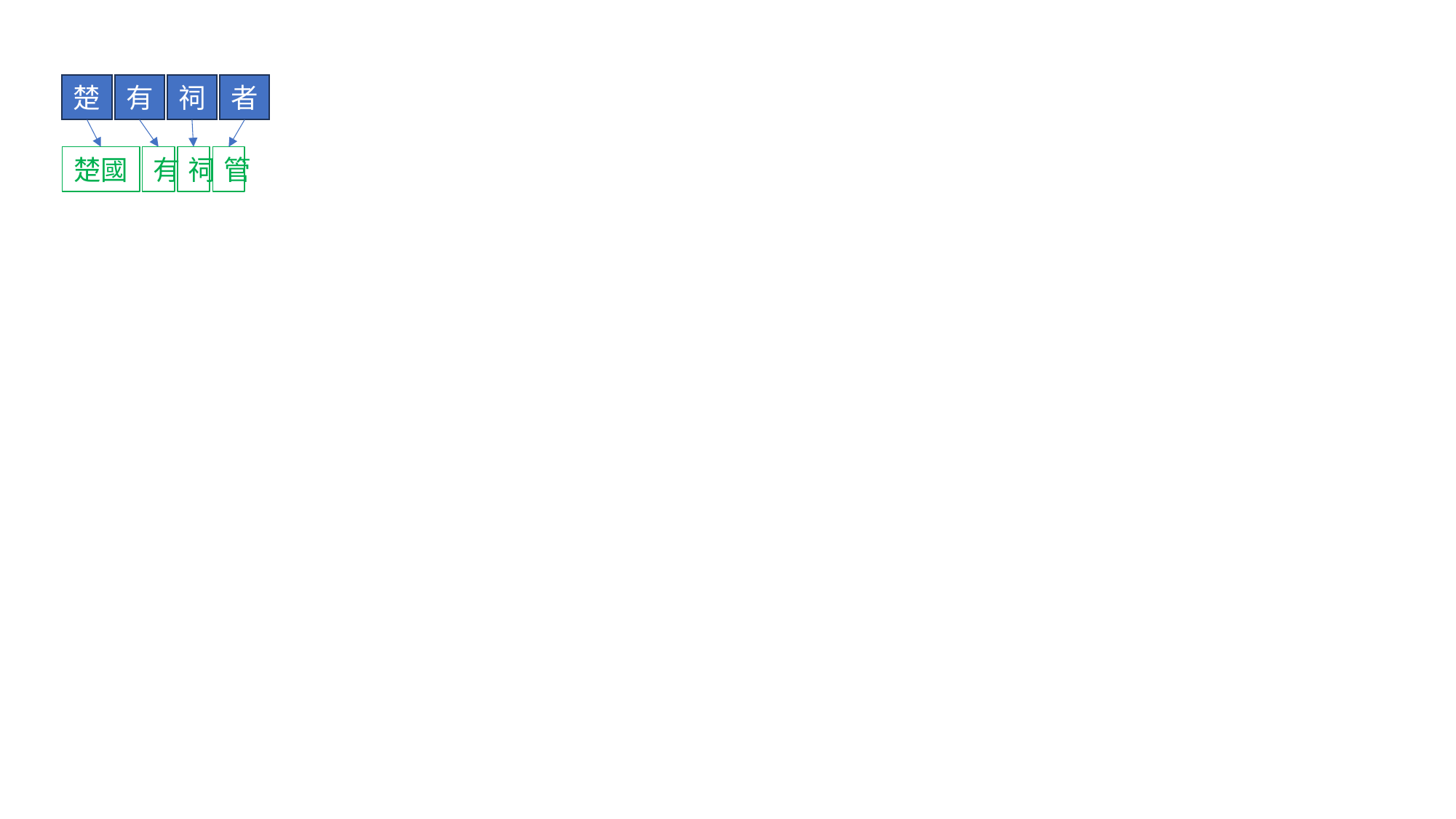

者
有
祠
楚
管
楚國
有
祠